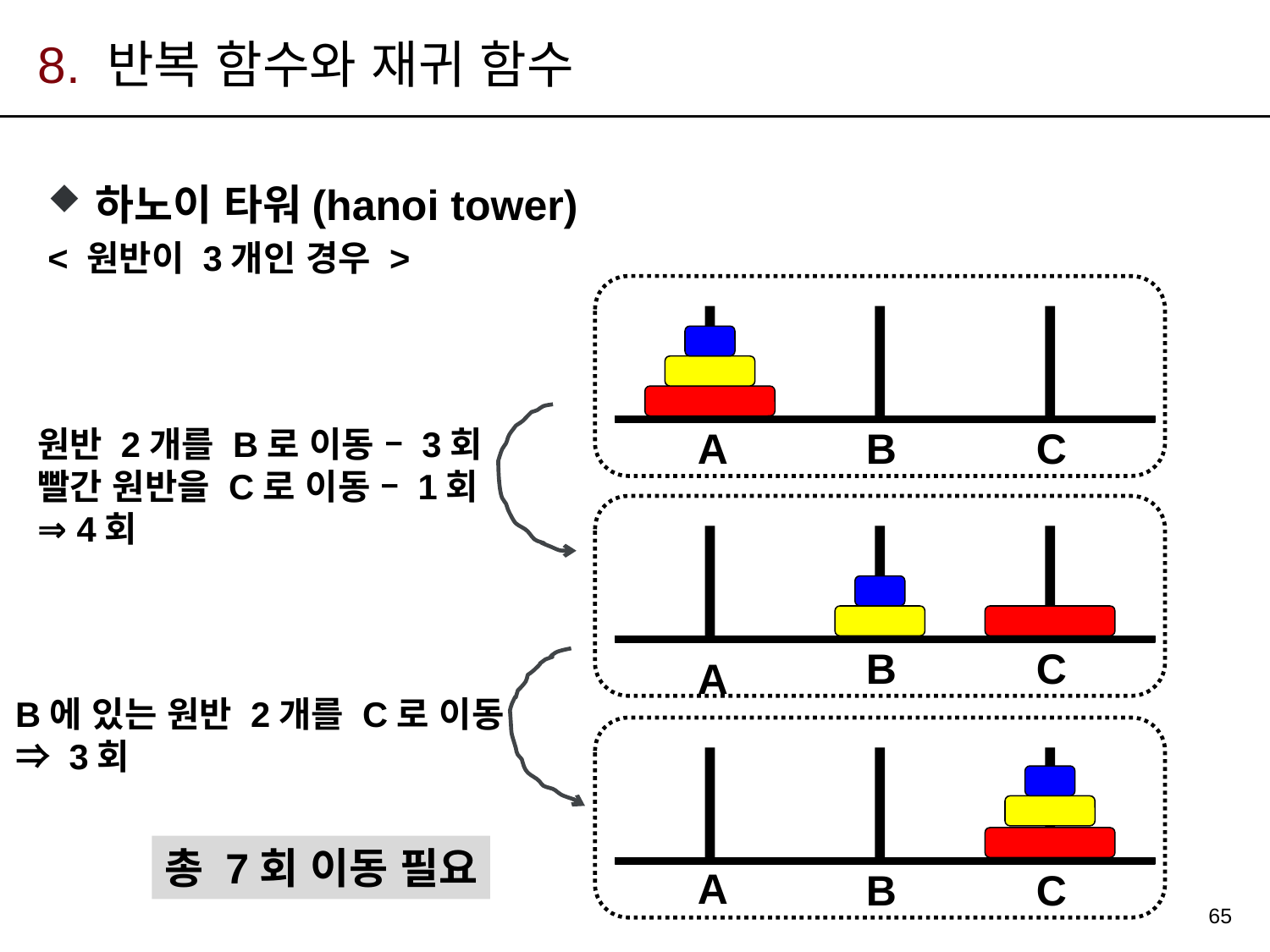

# 8. 반복 함수와 재귀 함수
하노이 타워(hanoi tower)
< 원반이 3개인 경우 >

원반 2개를 B로 이동 – 3회
빨간 원반을 C로 이동 – 1회
⇒ 4회

A
B
C

B
C
A

B에 있는 원반 2개를 C로 이동 ⇒ 3회

총 7회 이동 필요
A

B
C
65